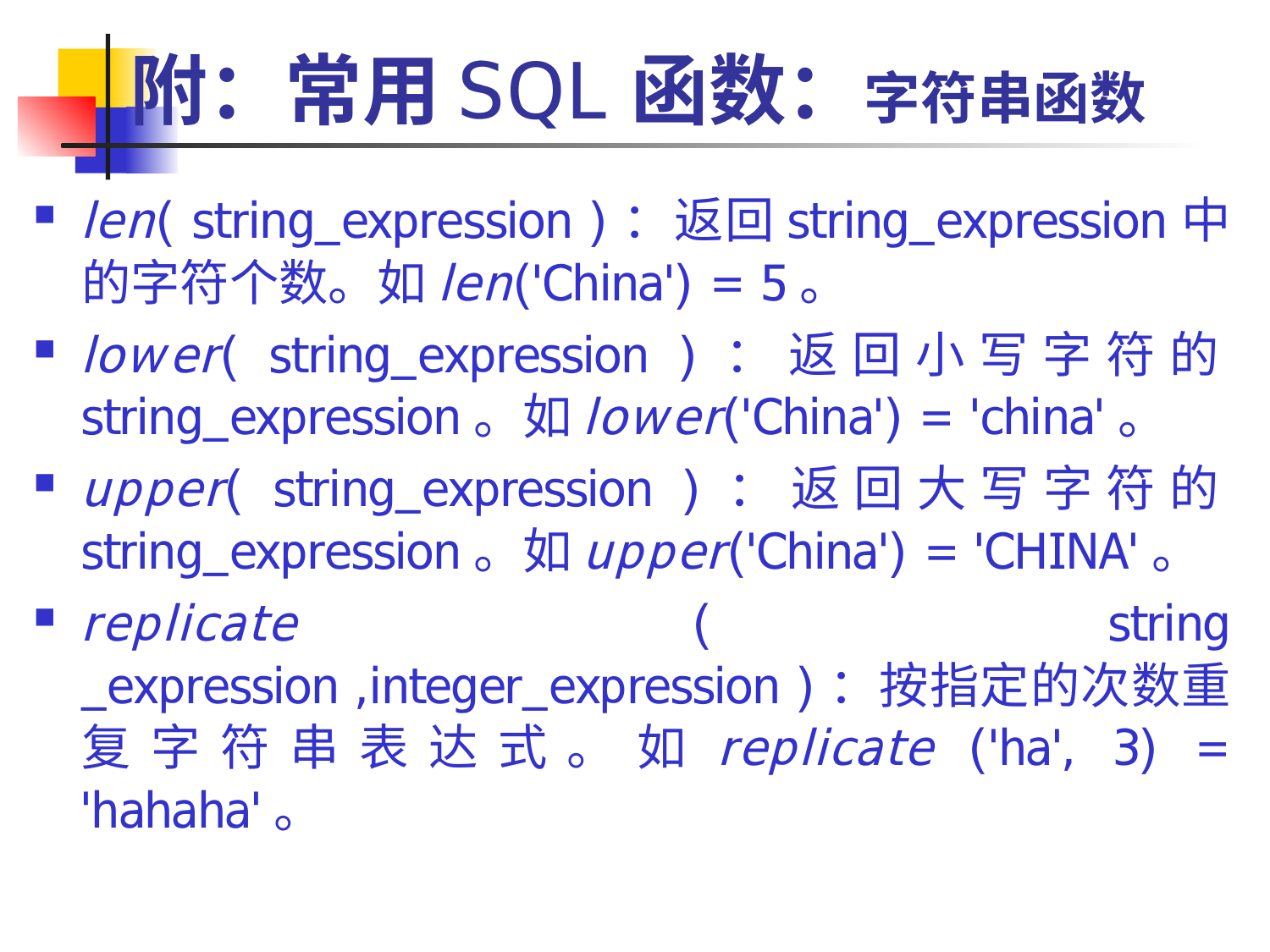

# 附：常用SQL函数：字符串函数
len( string_expression )：返回string_expression中的字符个数。如len('China') = 5。
lower( string_expression )：返回小写字符的string_expression。如lower('China') = 'china'。
upper( string_expression )：返回大写字符的string_expression。如upper('China') = 'CHINA'。
replicate ( string _expression ,integer_expression )：按指定的次数重复字符串表达式。如replicate ('ha', 3) = 'hahaha'。